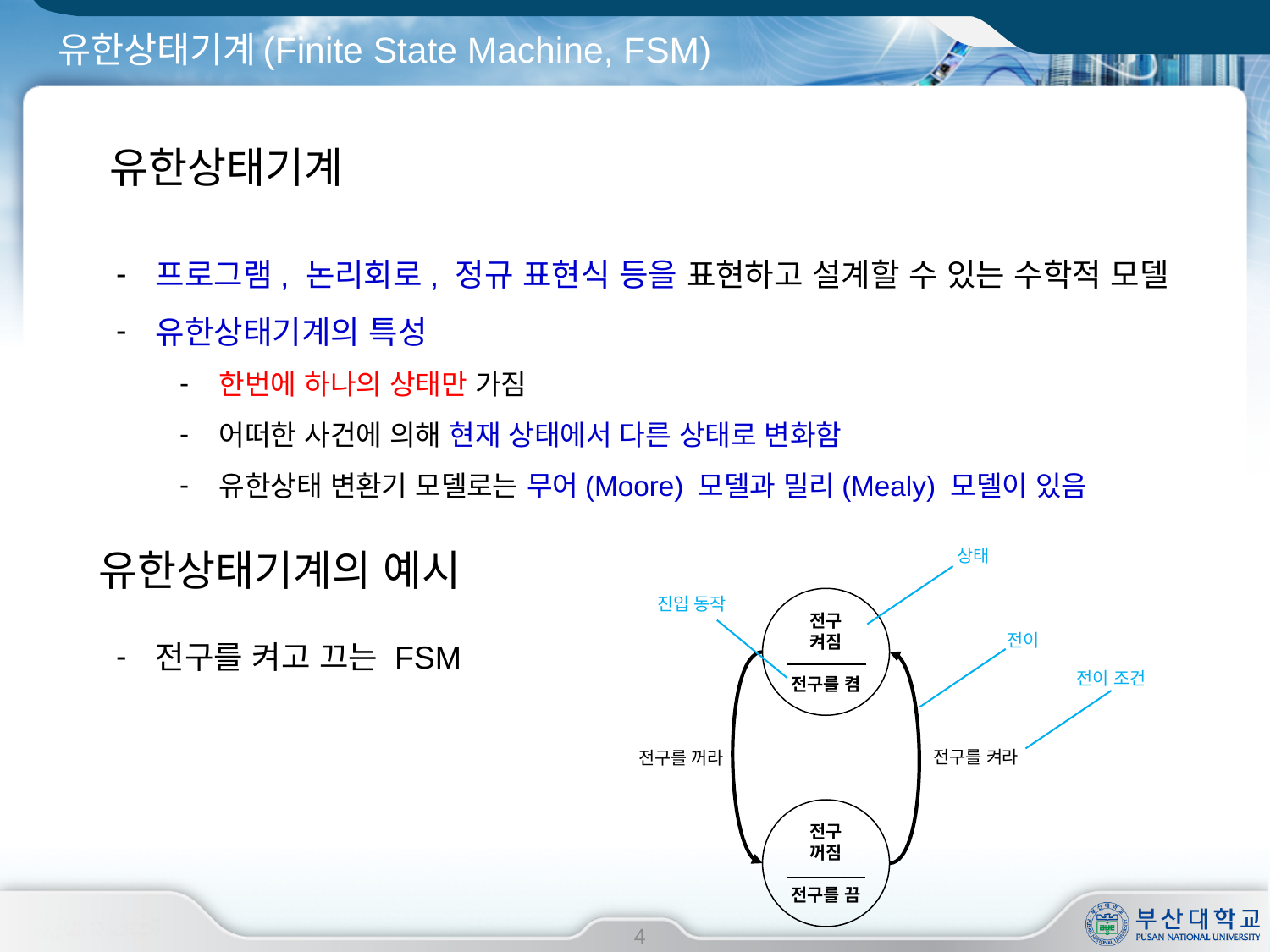

# 유한상태기계(Finite State Machine, FSM)
유한상태기계
프로그램, 논리회로, 정규 표현식 등을 표현하고 설계할 수 있는 수학적 모델
유한상태기계의 특성
한번에 하나의 상태만 가짐
어떠한 사건에 의해 현재 상태에서 다른 상태로 변화함
유한상태 변환기 모델로는 무어(Moore) 모델과 밀리(Mealy) 모델이 있음
유한상태기계의 예시
상태
진입 동작
전구
켜짐

전구를 켬
전이
전구를 켜고 끄는 FSM
전이 조건
전구를 켜라
전구를 꺼라
전구
꺼짐

전구를 끔
4